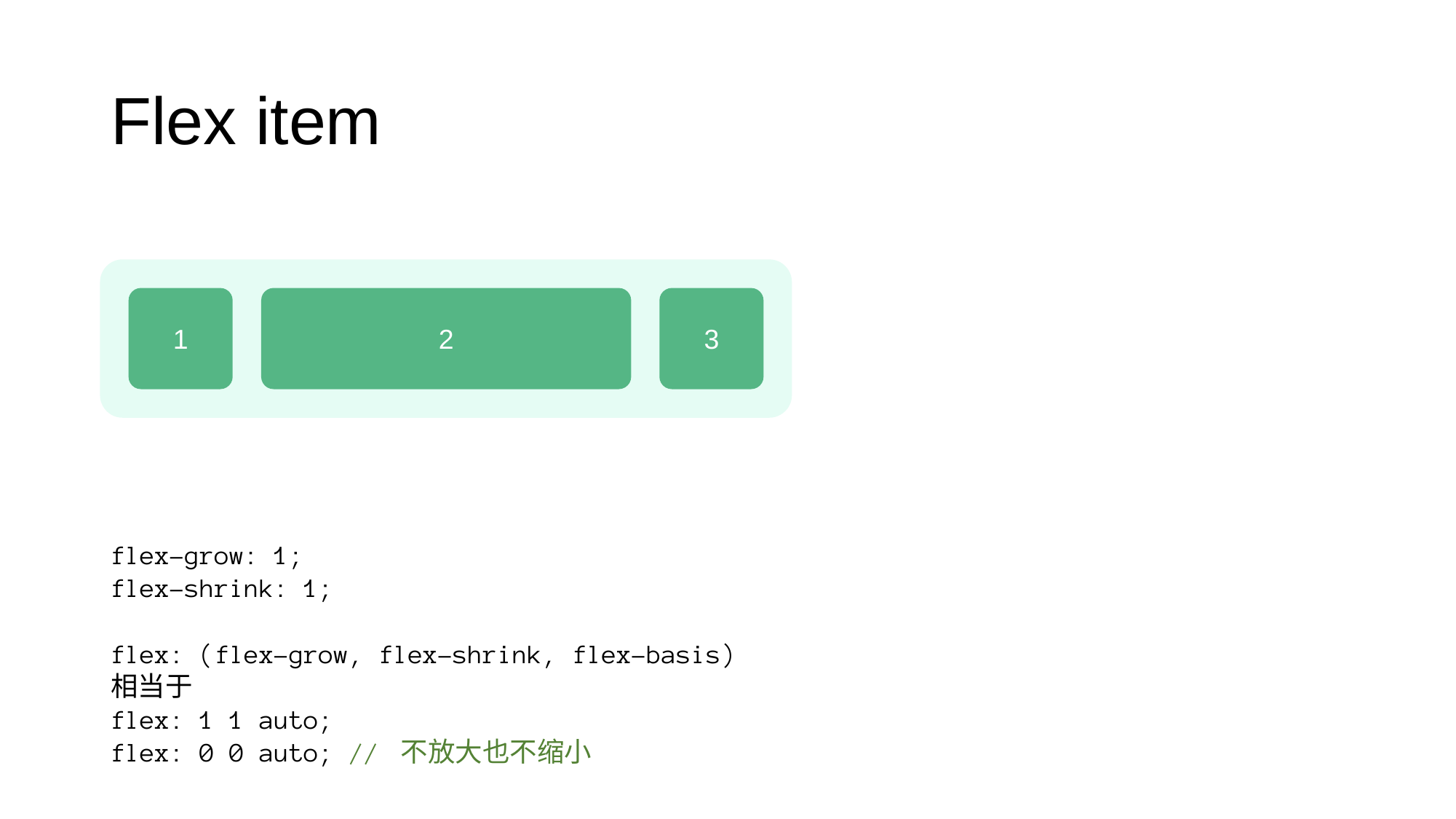

# Flex item

3
1
2
flex-grow: 1;
flex-shrink: 1;
flex: (flex-grow, flex-shrink, flex-basis)
相当于
flex: 1 1 auto;
flex: 0 0 auto; // 不放大也不缩小